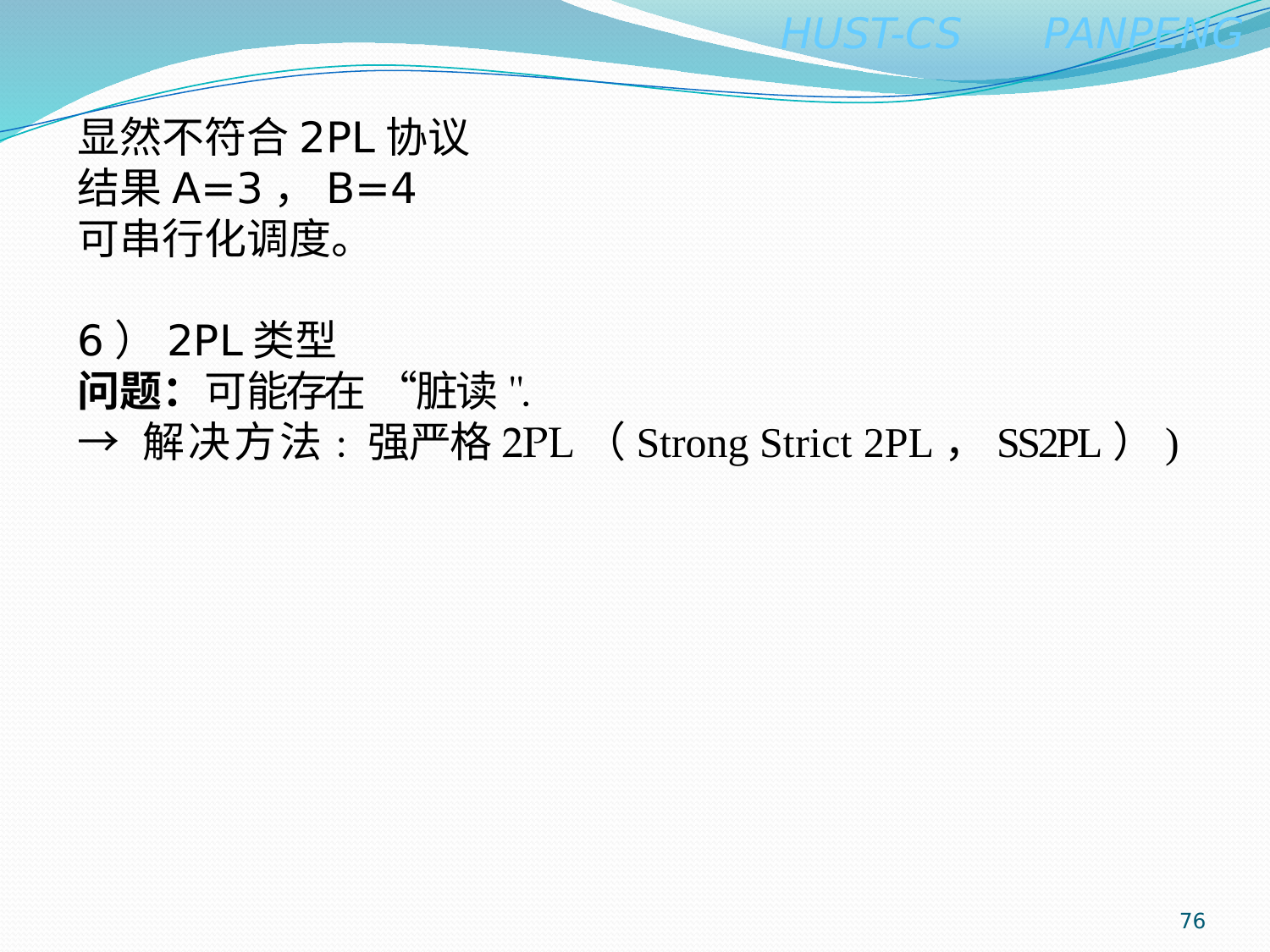

显然不符合2PL协议
结果A=3，B=4
可串行化调度。

6）2PL类型
问题：可能存在 “脏读".
→ 解决方法: 强严格2PL（Strong Strict 2PL，SS2PL）)
76